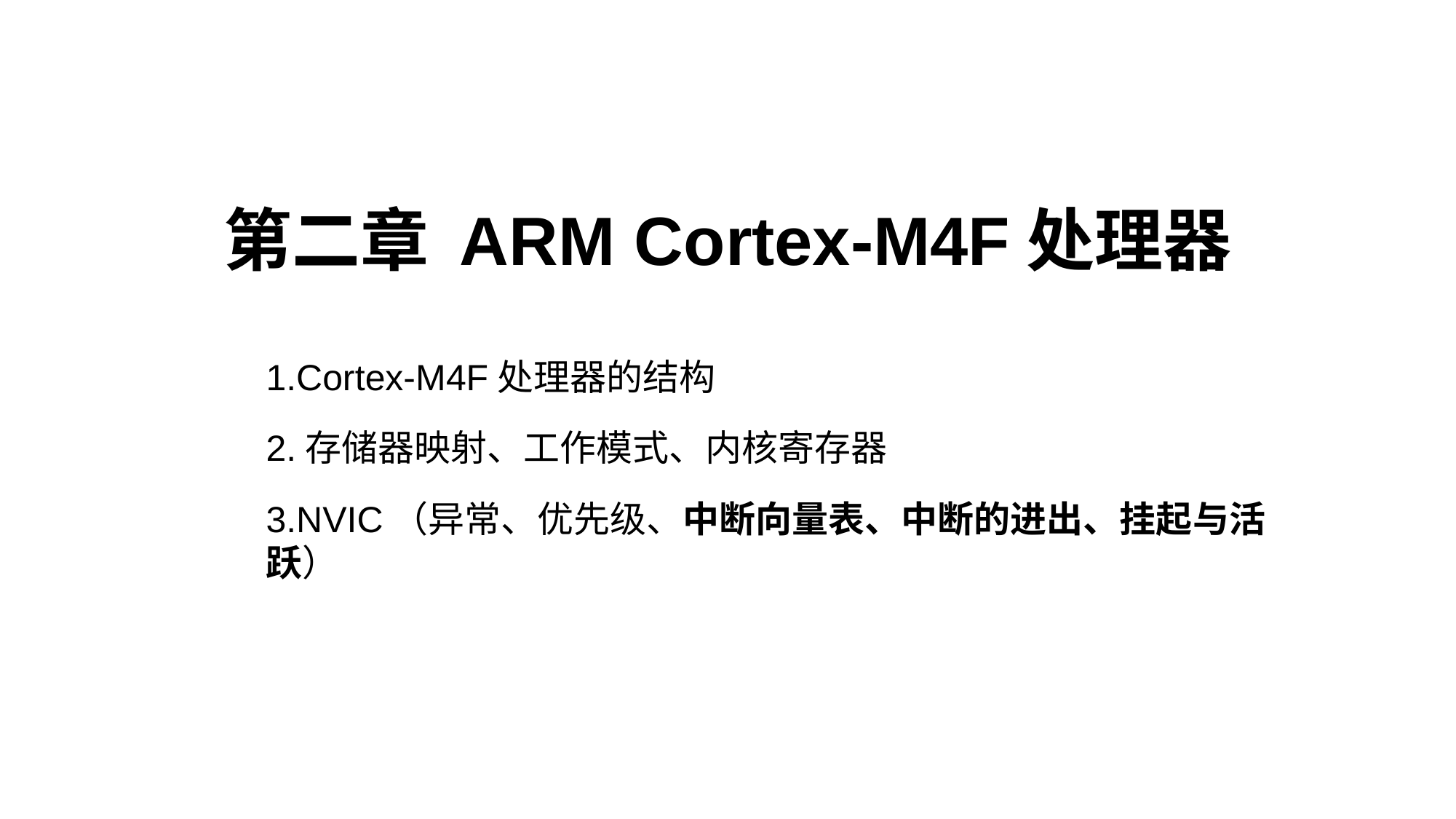

# 第二章 ARM Cortex-M4F处理器
1.Cortex-M4F处理器的结构
2.存储器映射、工作模式、内核寄存器
3.NVIC（异常、优先级、中断向量表、中断的进出、挂起与活跃）